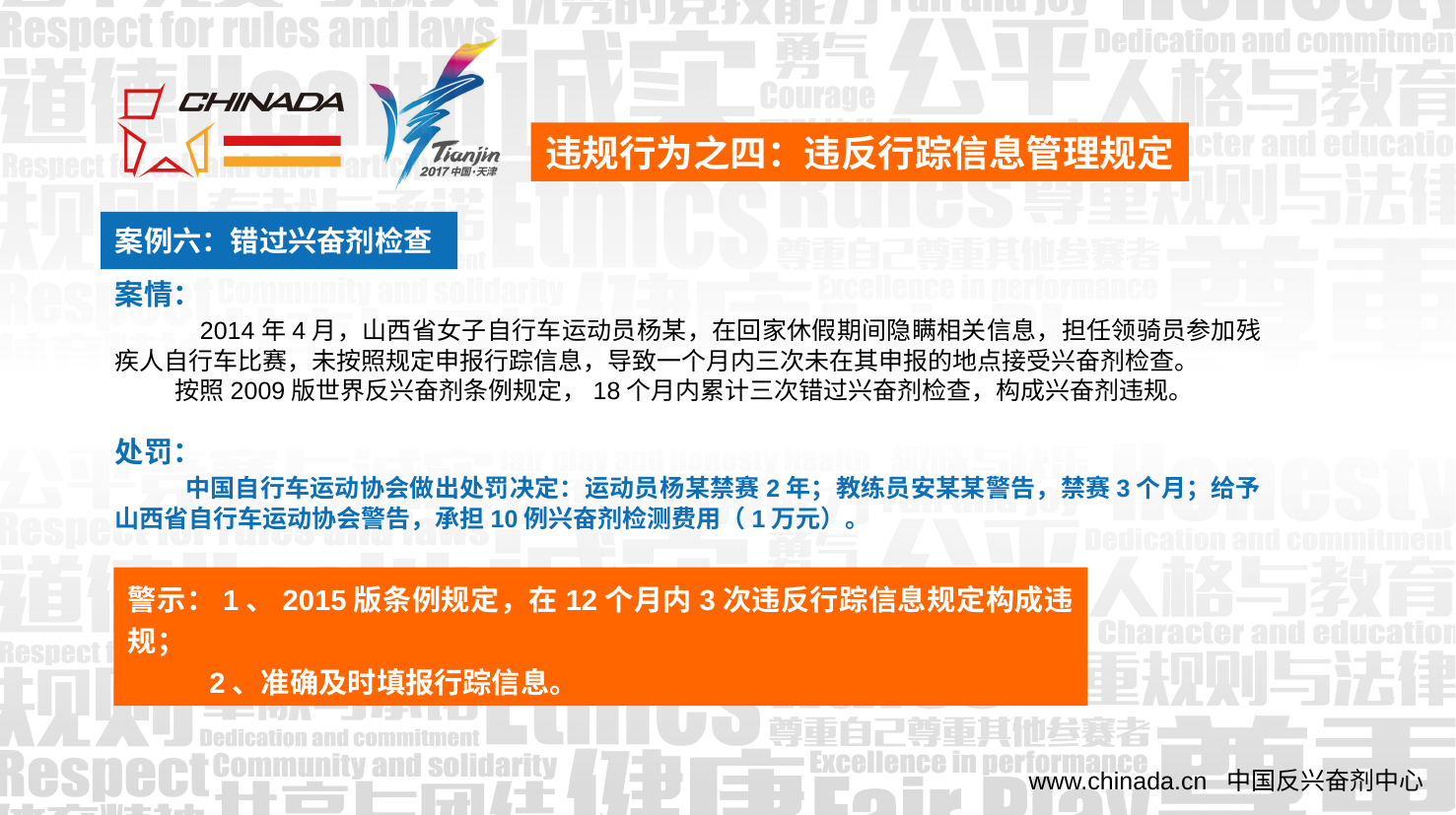

违规行为之四：违反行踪信息管理规定
案例六：错过兴奋剂检查
案情：
          2014年4月，山西省女子自行车运动员杨某，在回家休假期间隐瞒相关信息，担任领骑员参加残疾人自行车比赛，未按照规定申报行踪信息，导致一个月内三次未在其申报的地点接受兴奋剂检查。
          按照2009版世界反兴奋剂条例规定，18个月内累计三次错过兴奋剂检查，构成兴奋剂违规。

处罚：
         中国自行车运动协会做出处罚决定：运动员杨某禁赛2年；教练员安某某警告，禁赛3个月；给予山西省自行车运动协会警告，承担10例兴奋剂检测费用（1万元）。
警示：1、2015版条例规定，在12个月内3次违反行踪信息规定构成违规；
          2、准确及时填报行踪信息。
www.chinada.cn  中国反兴奋剂中心